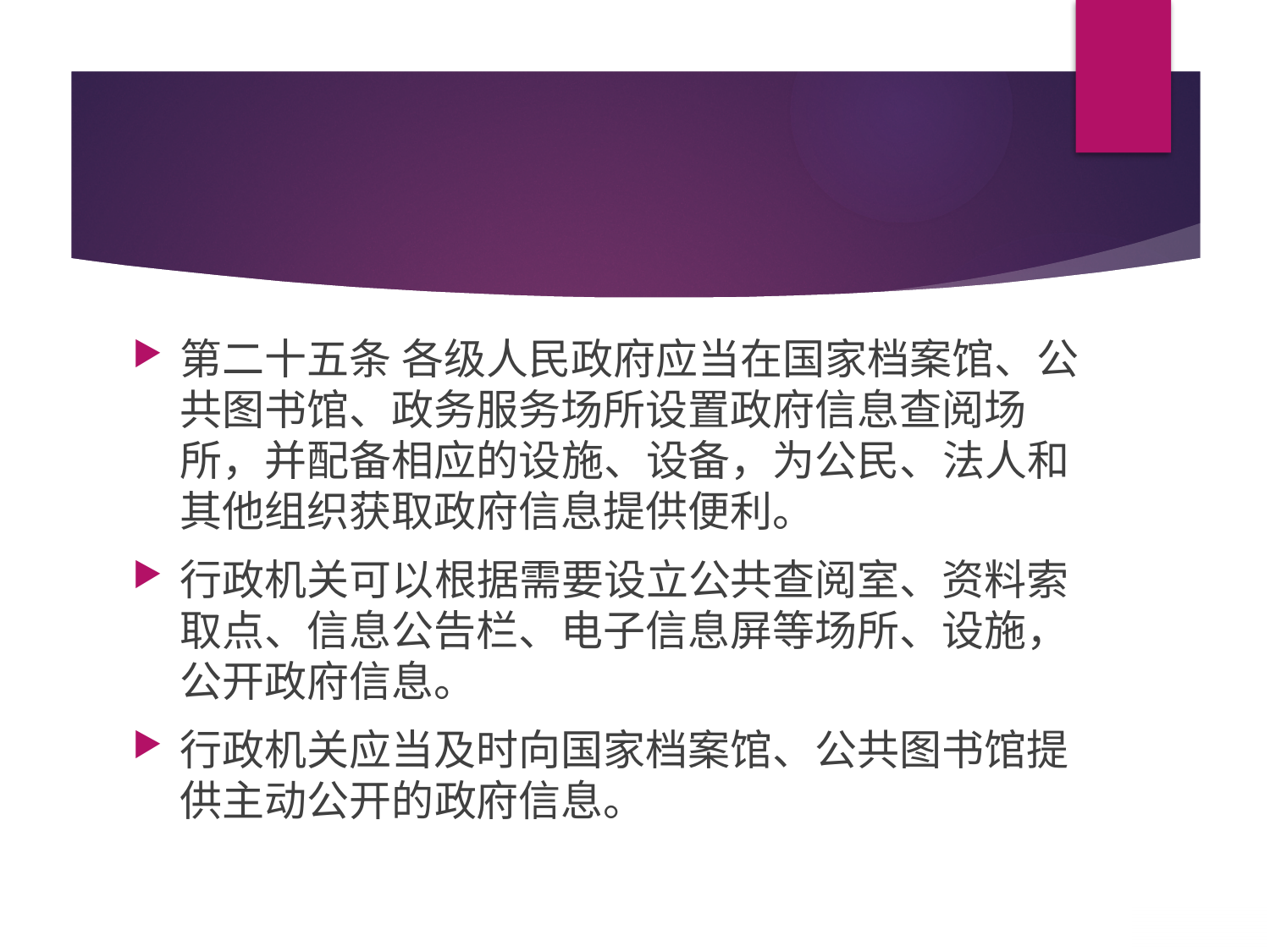

#
第二十五条 各级人民政府应当在国家档案馆、公共图书馆、政务服务场所设置政府信息查阅场所，并配备相应的设施、设备，为公民、法人和其他组织获取政府信息提供便利。
行政机关可以根据需要设立公共查阅室、资料索取点、信息公告栏、电子信息屏等场所、设施，公开政府信息。
行政机关应当及时向国家档案馆、公共图书馆提供主动公开的政府信息。